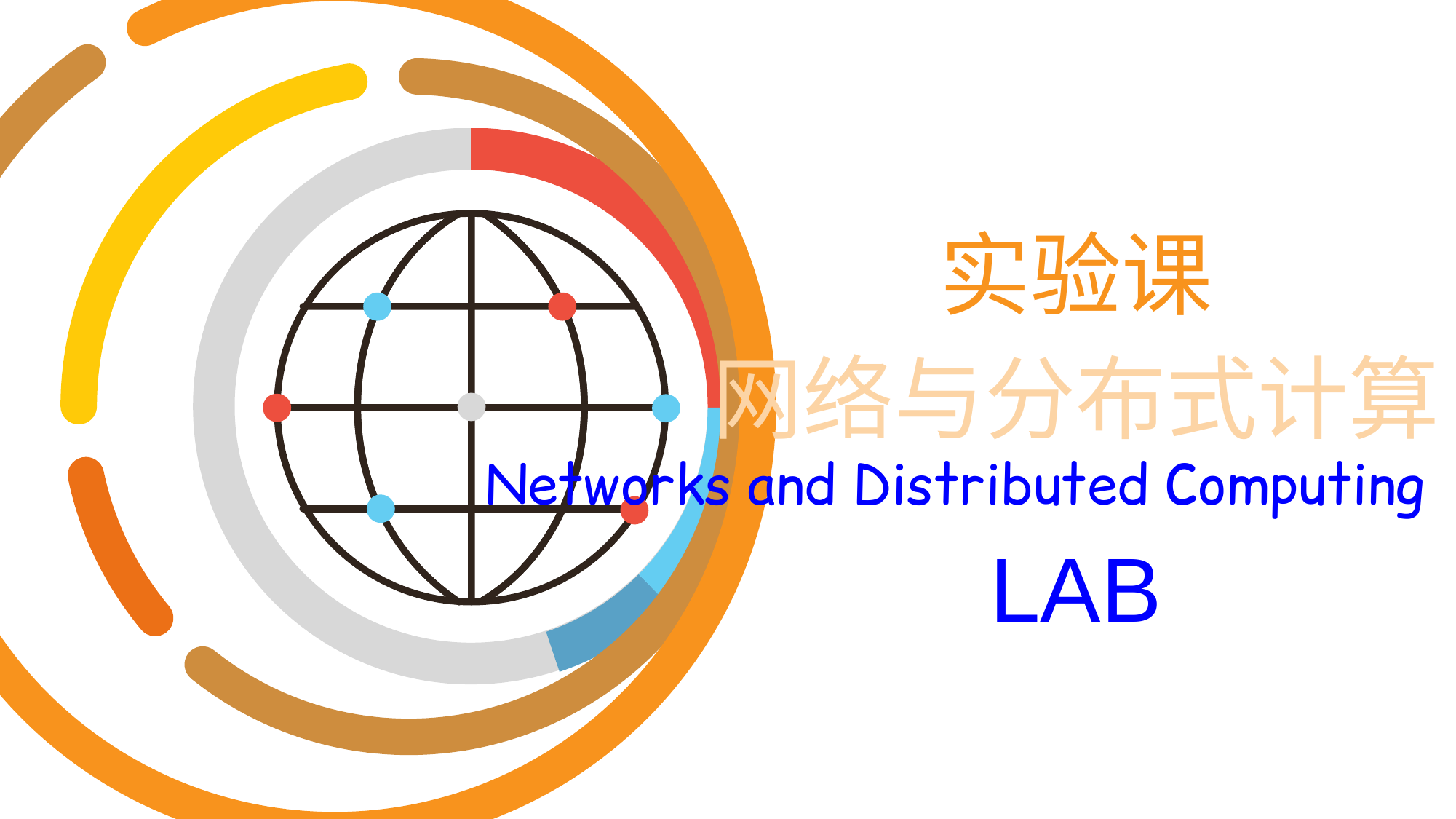

实验课
# 网络与分布式计算
Networks and Distributed Computing
LAB